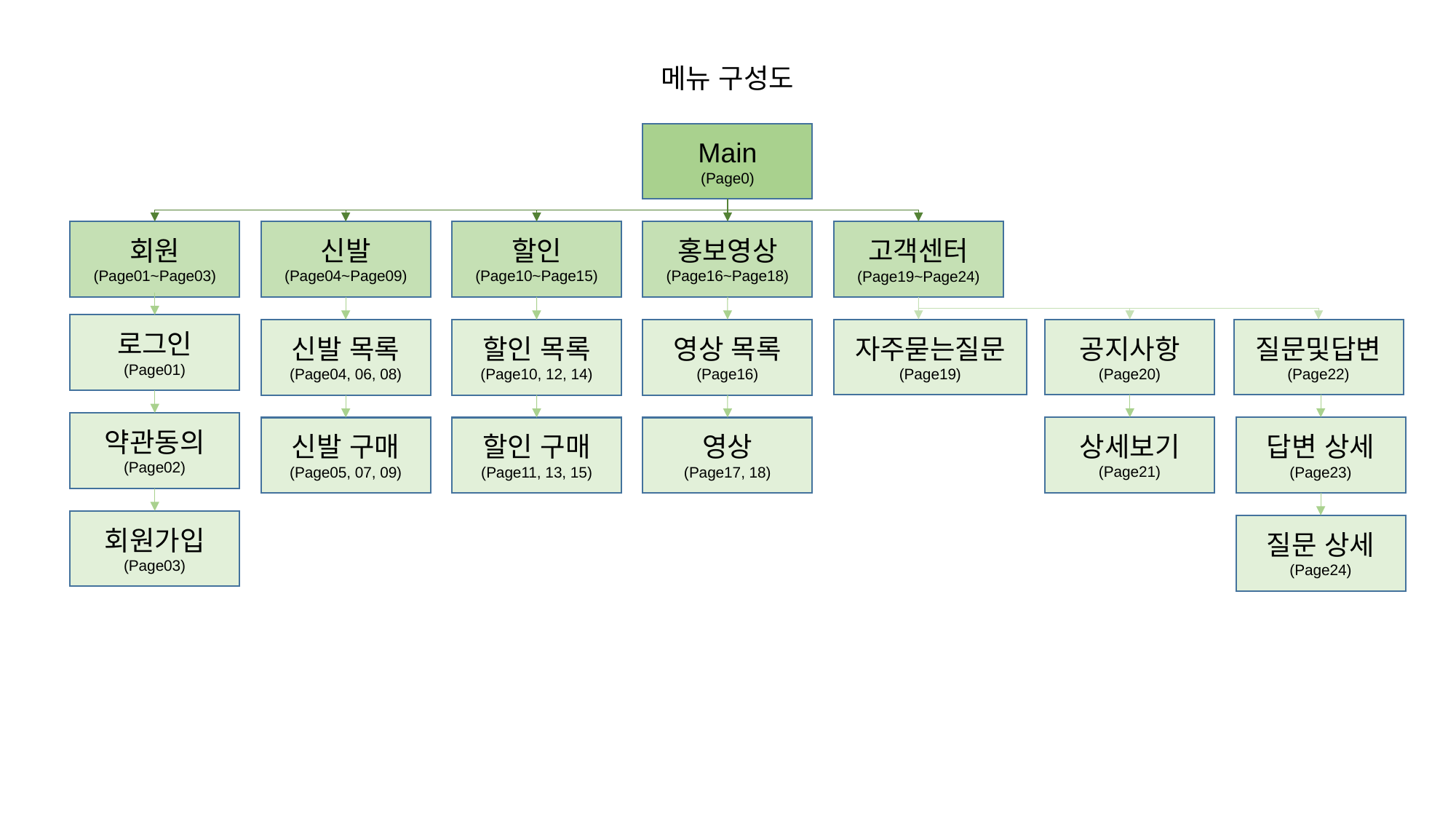

메뉴 구성도
Main
(Page0)
회원
(Page01~Page03)
신발
(Page04~Page09)
할인
(Page10~Page15)
홍보영상
(Page16~Page18)
고객센터
(Page19~Page24)
로그인
(Page01)
자주묻는질문
(Page19)
공지사항
(Page20)
질문및답변
(Page22)
신발 목록
(Page04, 06, 08)
할인 목록
(Page10, 12, 14)
영상 목록
(Page16)
약관동의
(Page02)
상세보기
(Page21)
답변 상세
(Page23)
영상
(Page17, 18)
신발 구매
(Page05, 07, 09)
할인 구매
(Page11, 13, 15)
회원가입
(Page03)
질문 상세
(Page24)